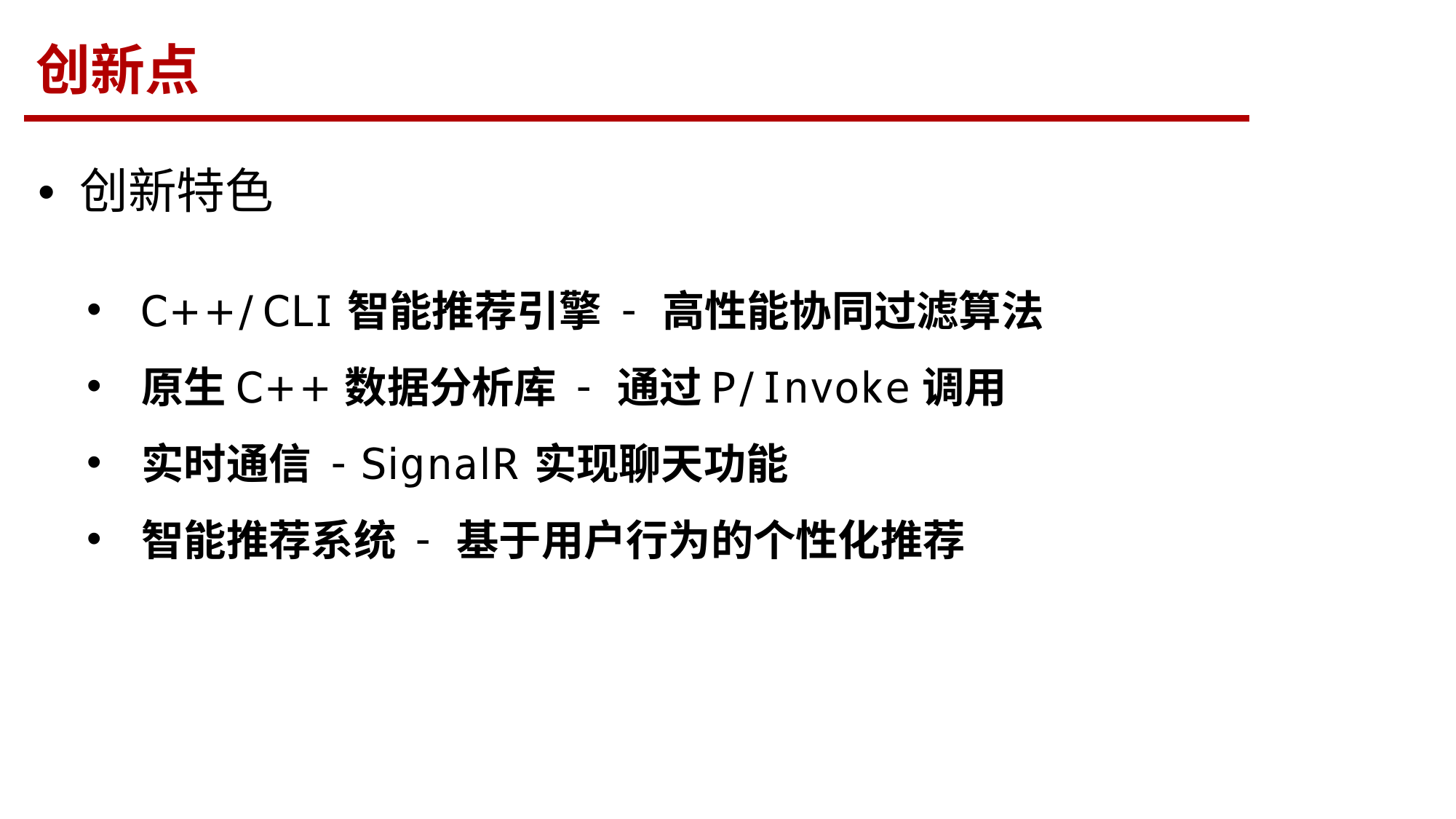

创新点

• 创新特色
C++/CLI智能推荐引擎 - 高性能协同过滤算法
原生C++数据分析库 - 通过P/Invoke调用
实时通信 - SignalR实现聊天功能
智能推荐系统 - 基于用户行为的个性化推荐